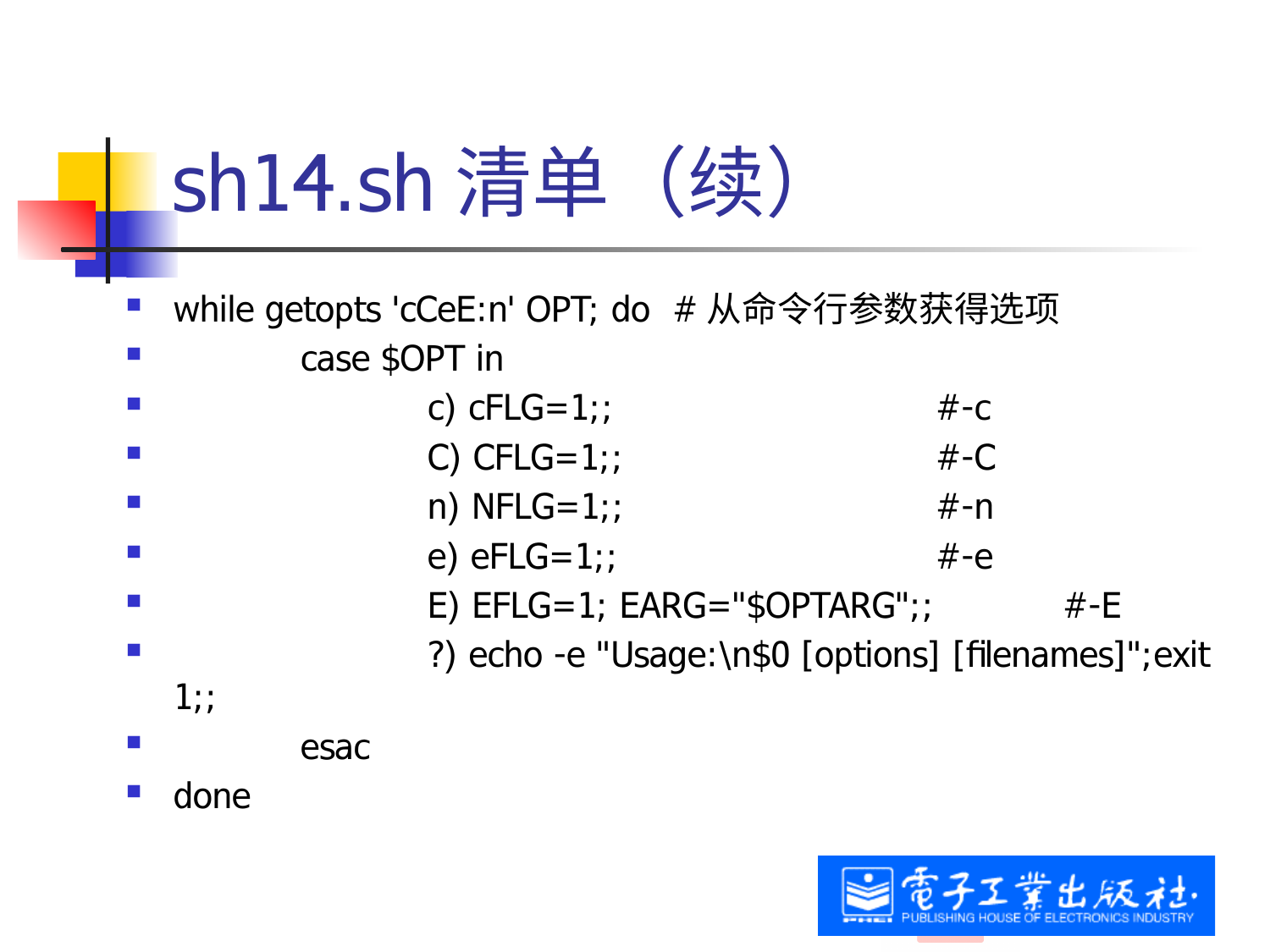

# sh14.sh清单（续）
while getopts 'cCeE:n' OPT; do  #从命令行参数获得选项
	case $OPT in
		c) cFLG=1;; 			#-c
		C) CFLG=1;; 			#-C
		n) NFLG=1;; 			#-n
		e) eFLG=1;; 			#-e
		E) EFLG=1; EARG="$OPTARG";; 	#-E
		?) echo -e "Usage:\n$0 [options] [filenames]";exit 1;;
	esac
done